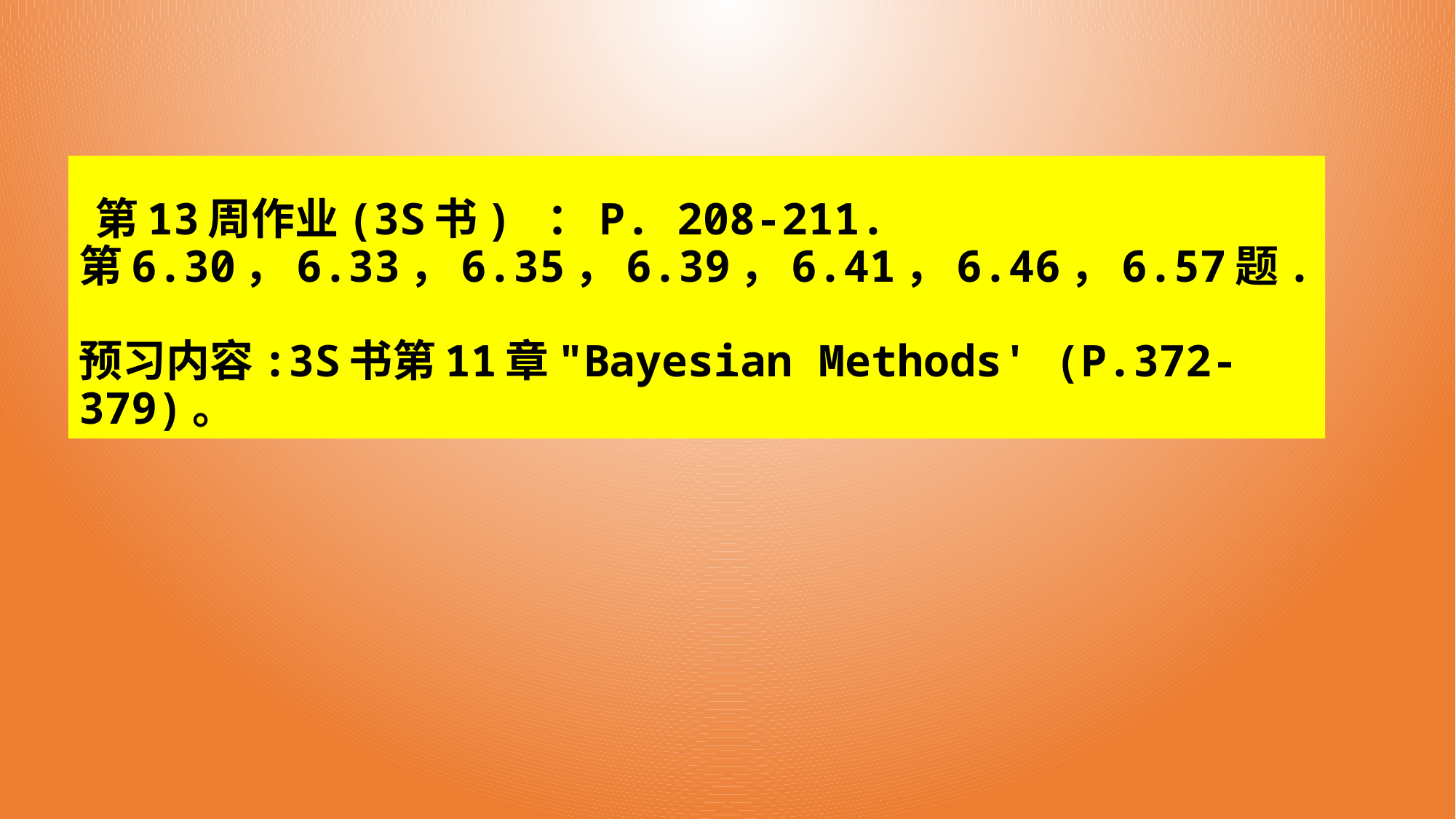

# 第13周作业(3S书) ：P. 208-211. 第6.30，6.33，6.35，6.39，6.41，6.46，6.57题. 预习内容:3S书第11章"Bayesian Methods' (P.372-379)。